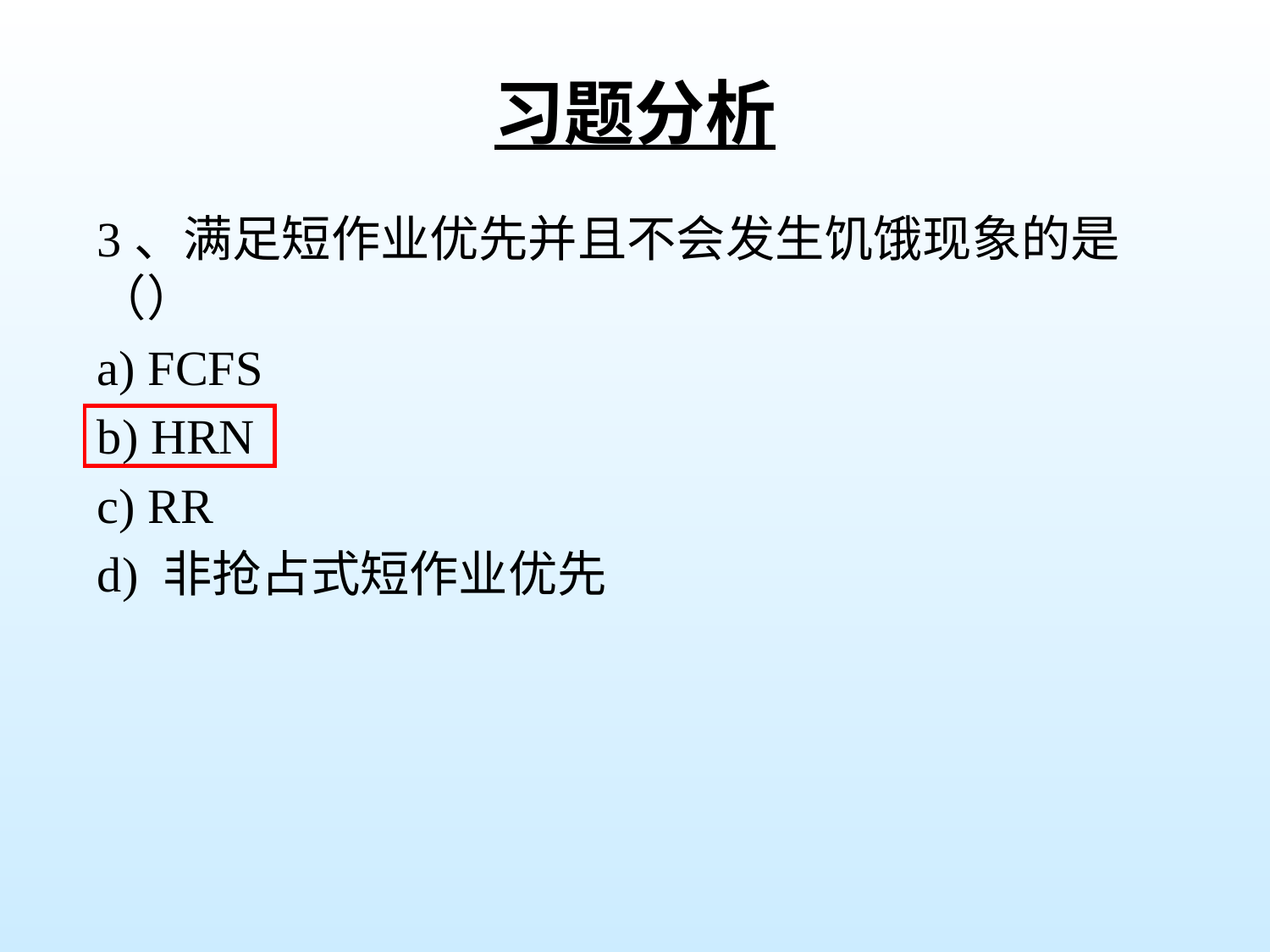

# 习题分析
3、满足短作业优先并且不会发生饥饿现象的是（）
a) FCFS
b) HRN
c) RR
d) 非抢占式短作业优先